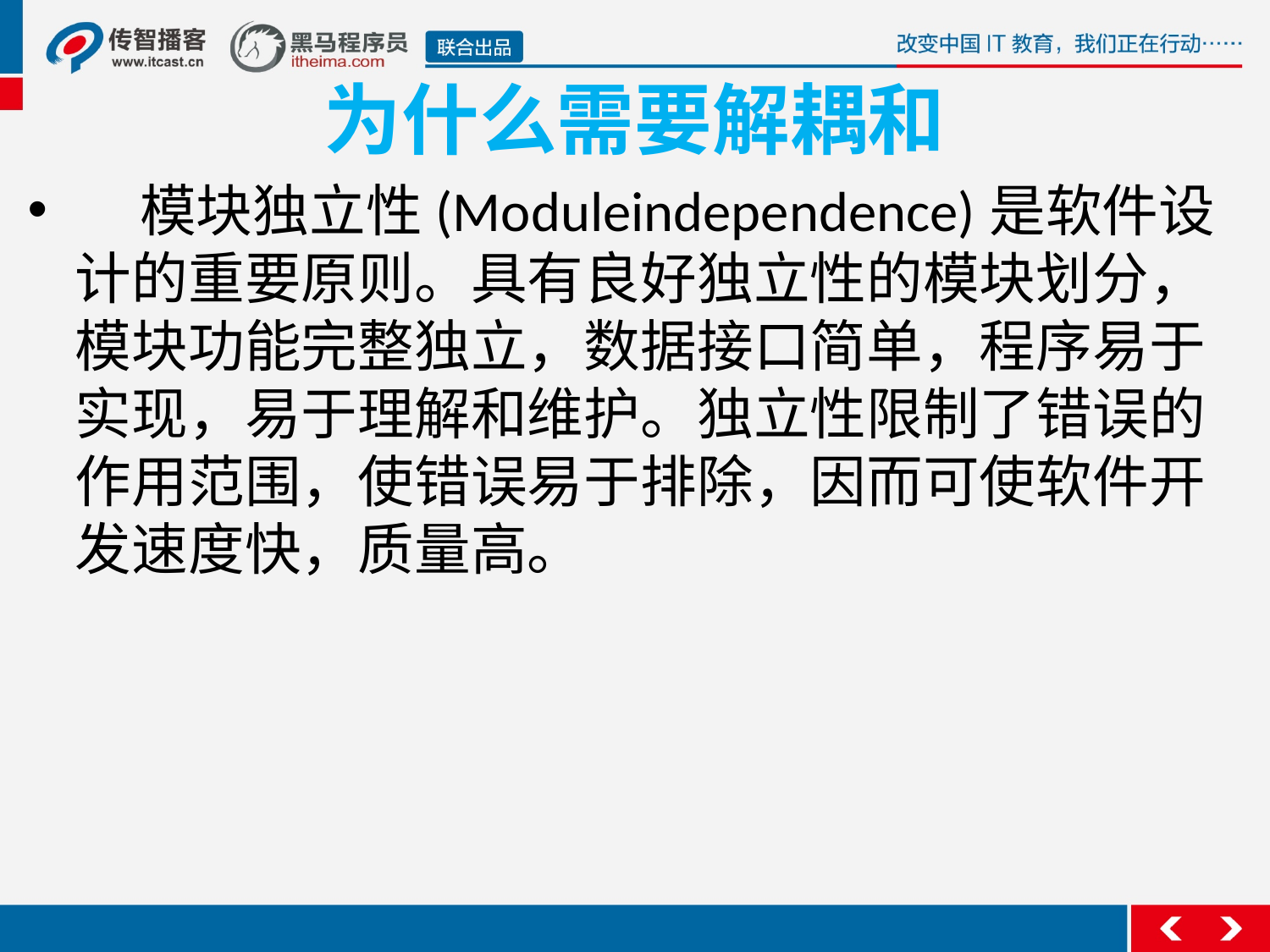

# 为什么需要解耦和
    模块独立性(Moduleindependence)是软件设计的重要原则。具有良好独立性的模块划分，模块功能完整独立，数据接口简单，程序易于实现，易于理解和维护。独立性限制了错误的作用范围，使错误易于排除，因而可使软件开发速度快，质量高。